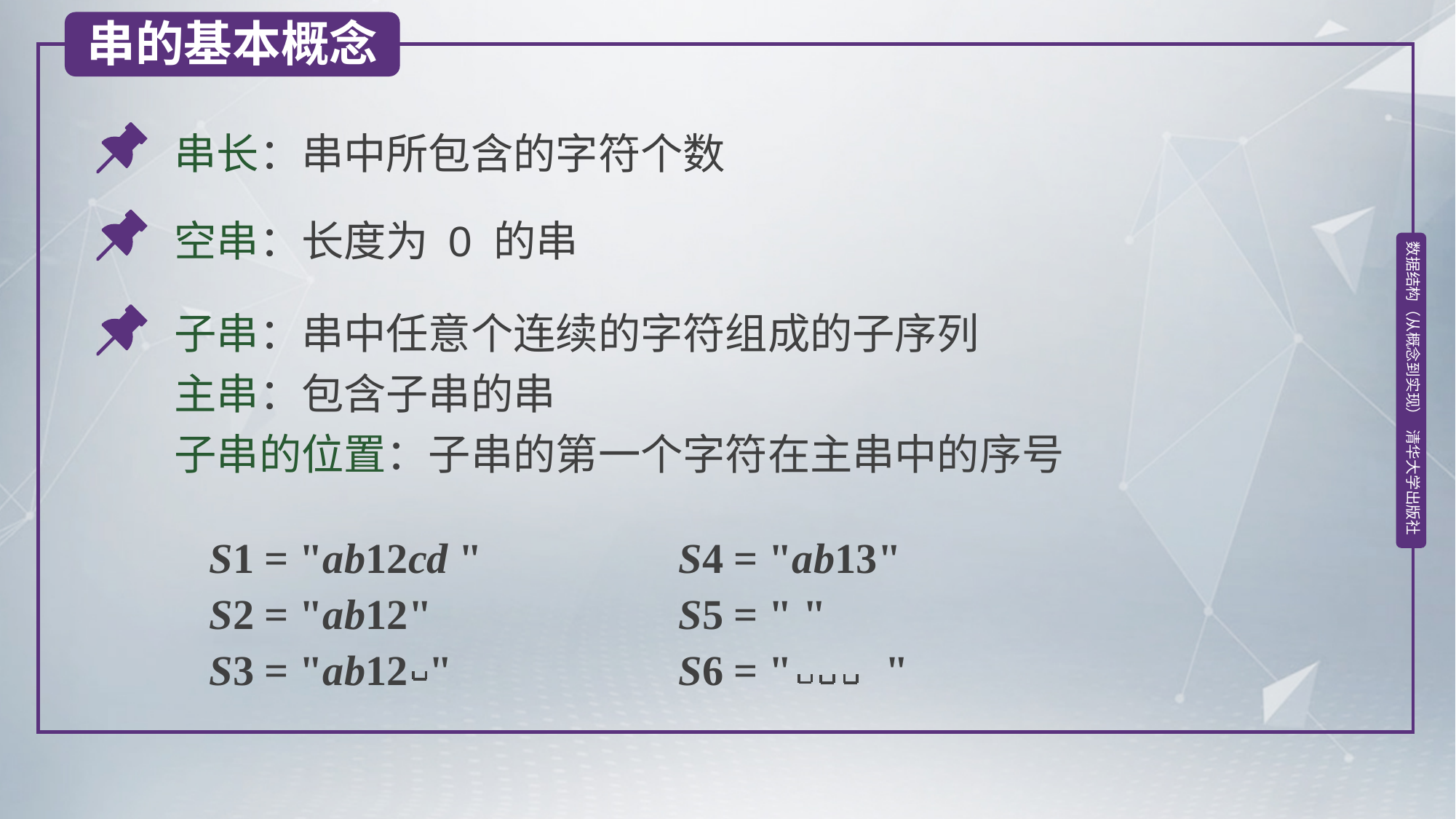

串的基本概念

串长：串中所包含的字符个数

空串：长度为 0 的串

子串：串中任意个连续的字符组成的子序列
主串：包含子串的串
子串的位置：子串的第一个字符在主串中的序号

S1 = "ab12cd "
S2 = "ab12"
S3 = "ab12  "
S4 = "ab13"
S5 = " "
S6 = " 　  "